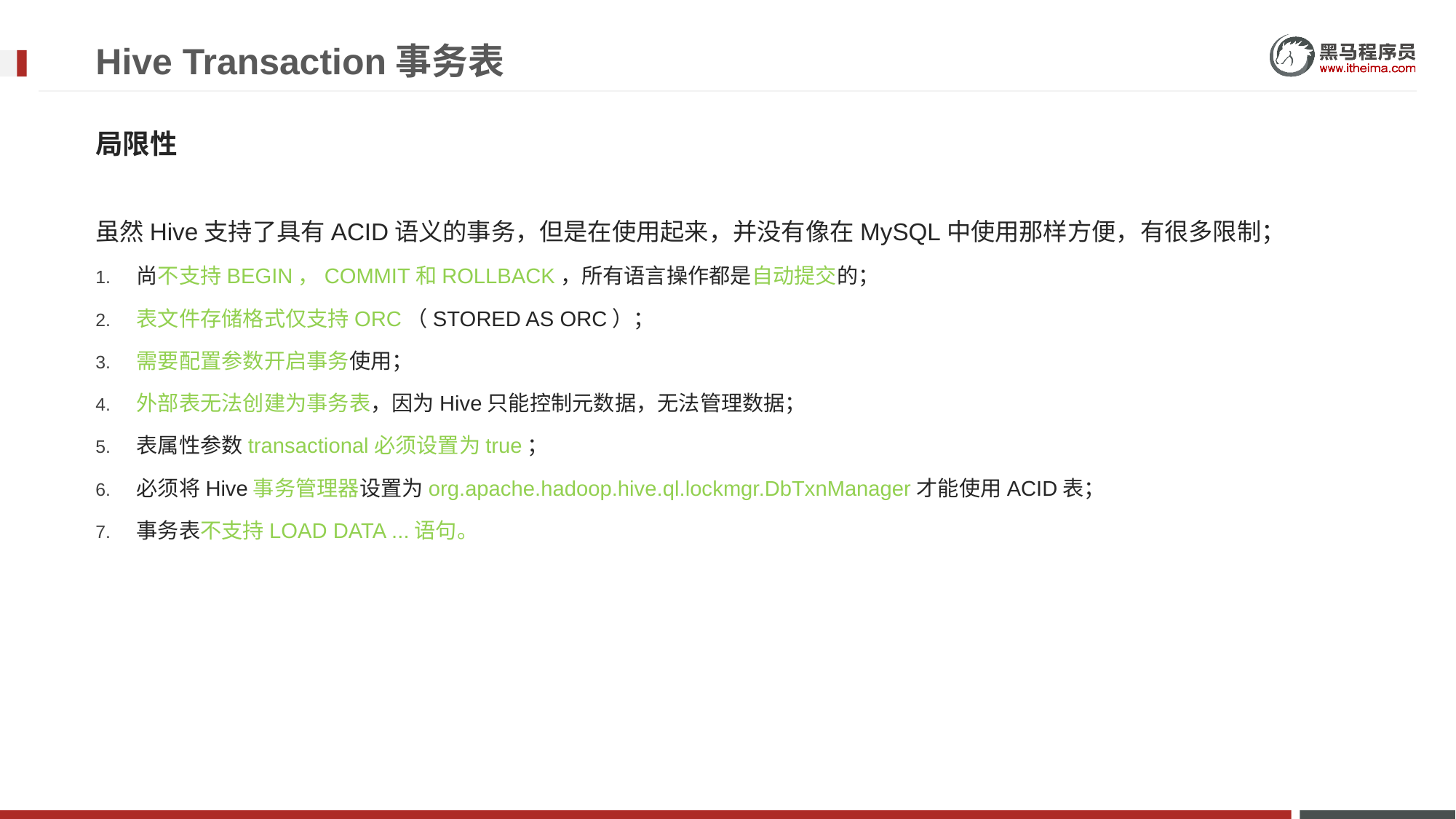

# Hive Transaction事务表
局限性
虽然Hive支持了具有ACID语义的事务，但是在使用起来，并没有像在MySQL中使用那样方便，有很多限制；
尚不支持BEGIN，COMMIT和ROLLBACK，所有语言操作都是自动提交的；
表文件存储格式仅支持ORC（STORED AS ORC）；
需要配置参数开启事务使用；
外部表无法创建为事务表，因为Hive只能控制元数据，无法管理数据；
表属性参数transactional必须设置为true；
必须将Hive事务管理器设置为org.apache.hadoop.hive.ql.lockmgr.DbTxnManager才能使用ACID表；
事务表不支持LOAD DATA ...语句。